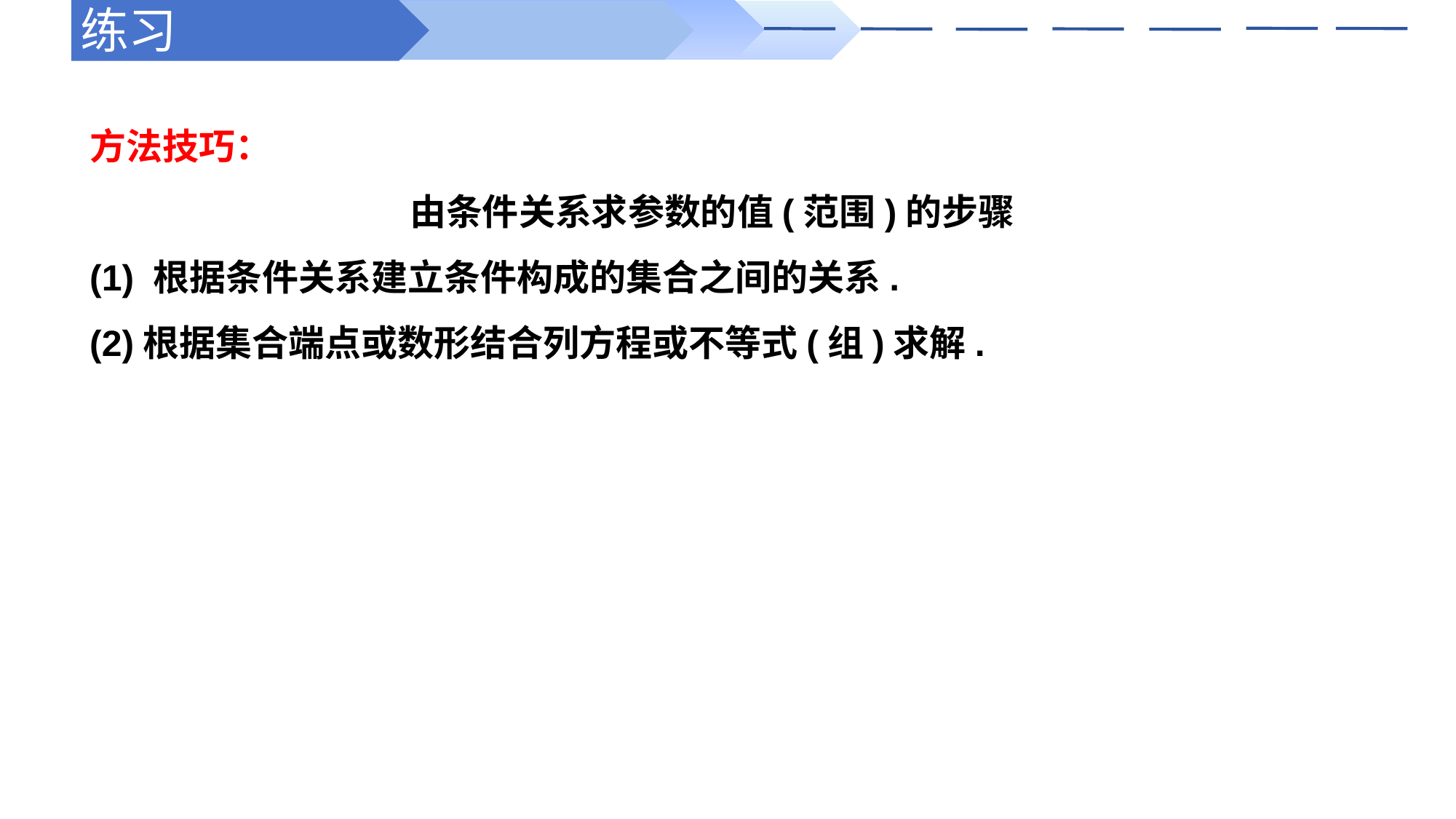

练习

方法技巧：
由条件关系求参数的值(范围)的步骤
(1) 根据条件关系建立条件构成的集合之间的关系.
(2)根据集合端点或数形结合列方程或不等式(组)求解.